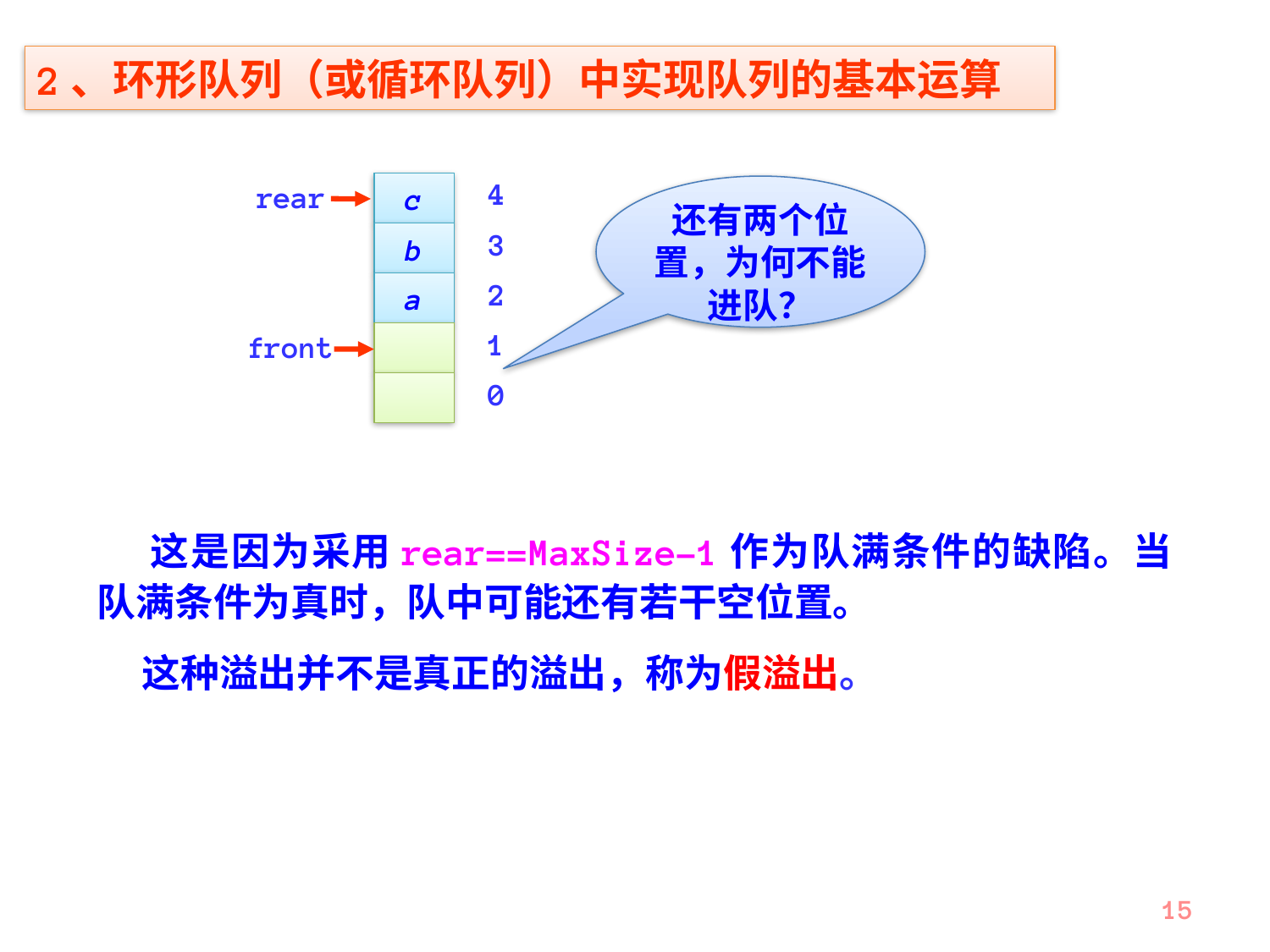

2、环形队列（或循环队列）中实现队列的基本运算
4
rear
c

3
b
2
a
1
front

0

还有两个位置，为何不能进队？
    这是因为采用rear==MaxSize-1作为队满条件的缺陷。当队满条件为真时，队中可能还有若干空位置。
    这种溢出并不是真正的溢出，称为假溢出。
15